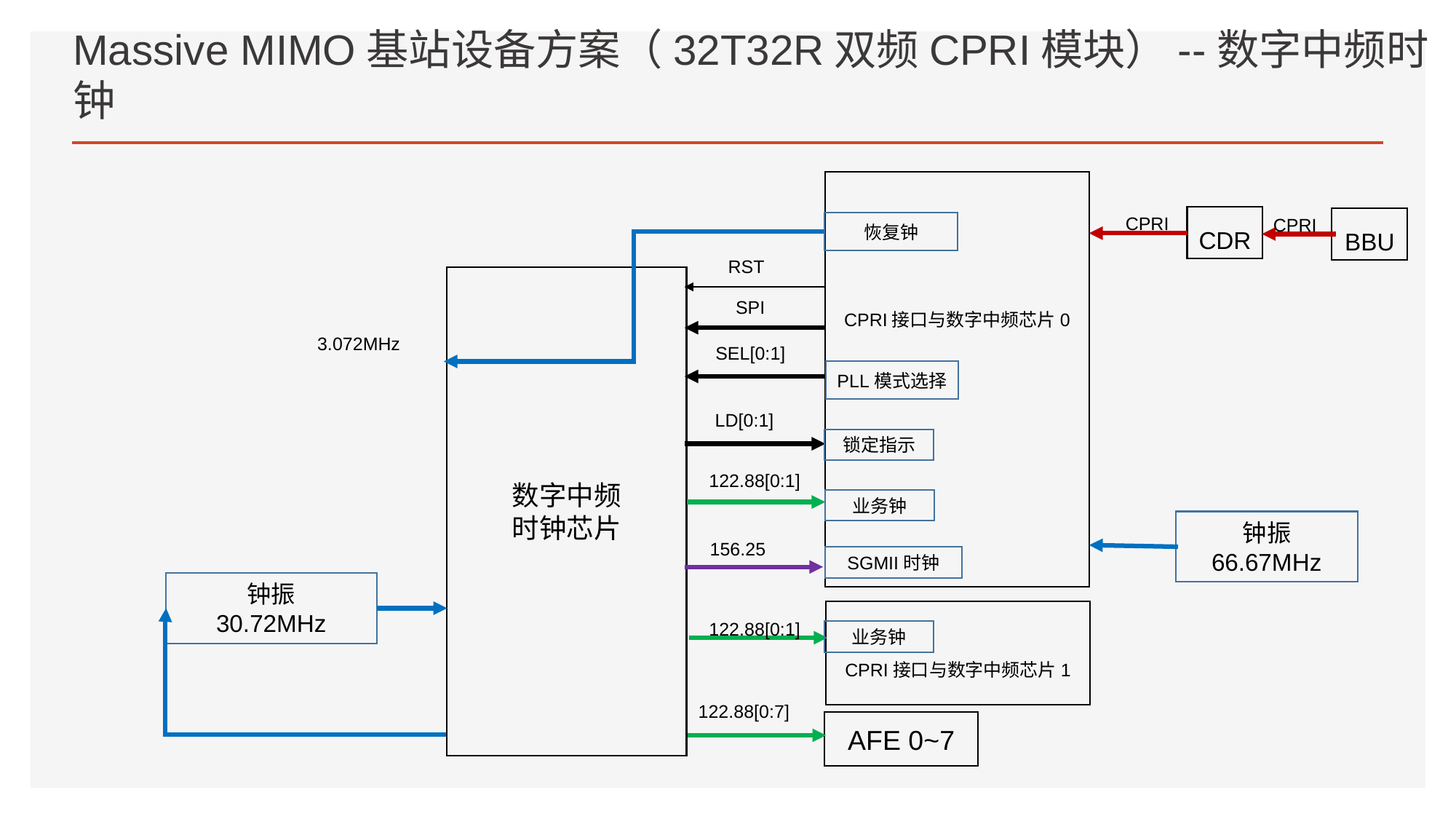

# Massive MIMO基站设备方案（32T32R双频CPRI模块）--数字中频时钟
CPRI接口与数字中频芯片0

CPRI
CPRI
CDR
BBU
恢复钟
RST
数字中频
时钟芯片
SPI
3.072MHz
SEL[0:1]
PLL模式选择
LD[0:1]
锁定指示
122.88[0:1]
业务钟
钟振
66.67MHz
156.25
SGMII时钟
钟振
30.72MHz

CPRI接口与数字中频芯片1
122.88[0:1]
业务钟
122.88[0:7]
AFE 0~7